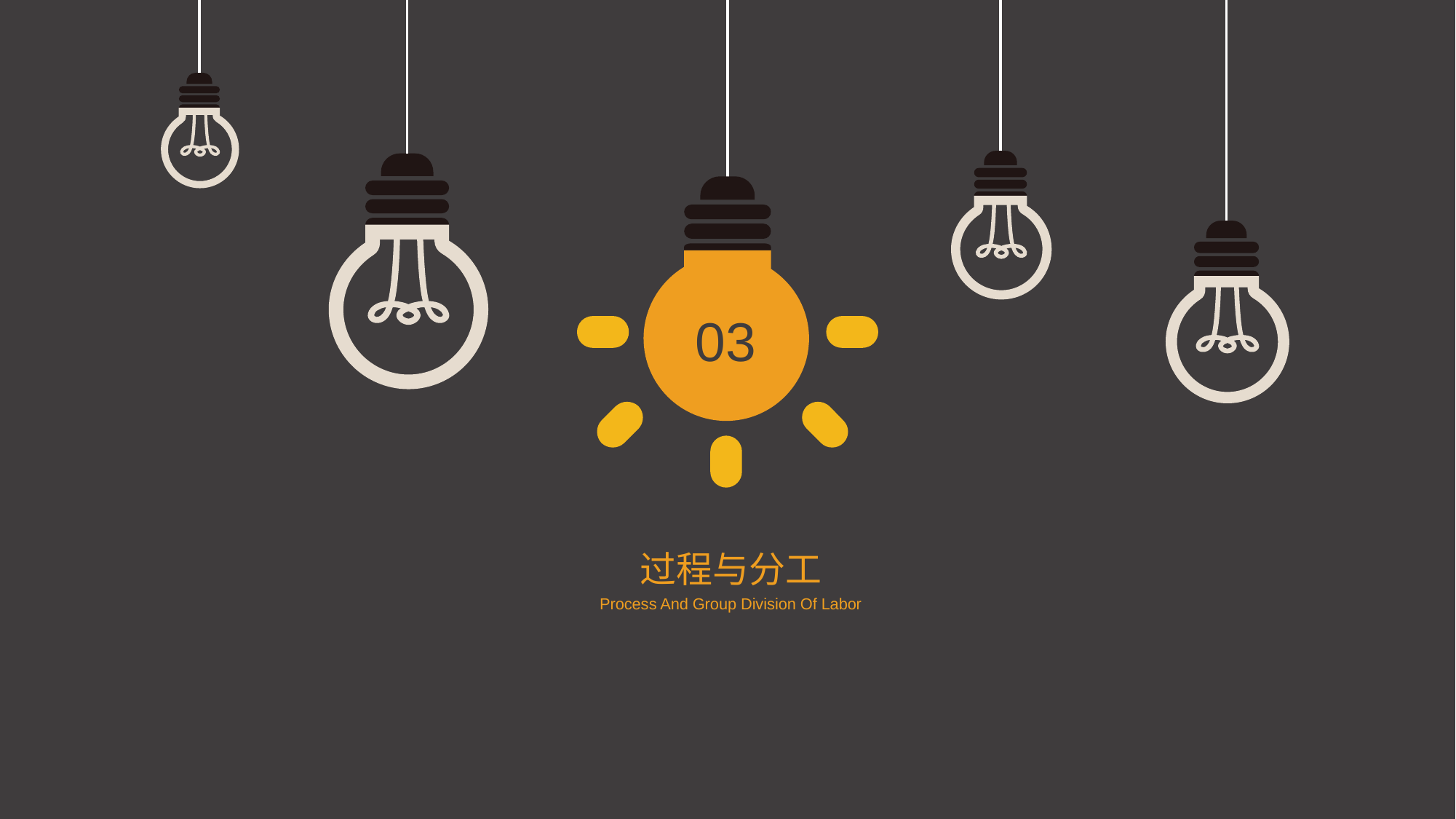

03
过程与分工
Process And Group Division Of Labor